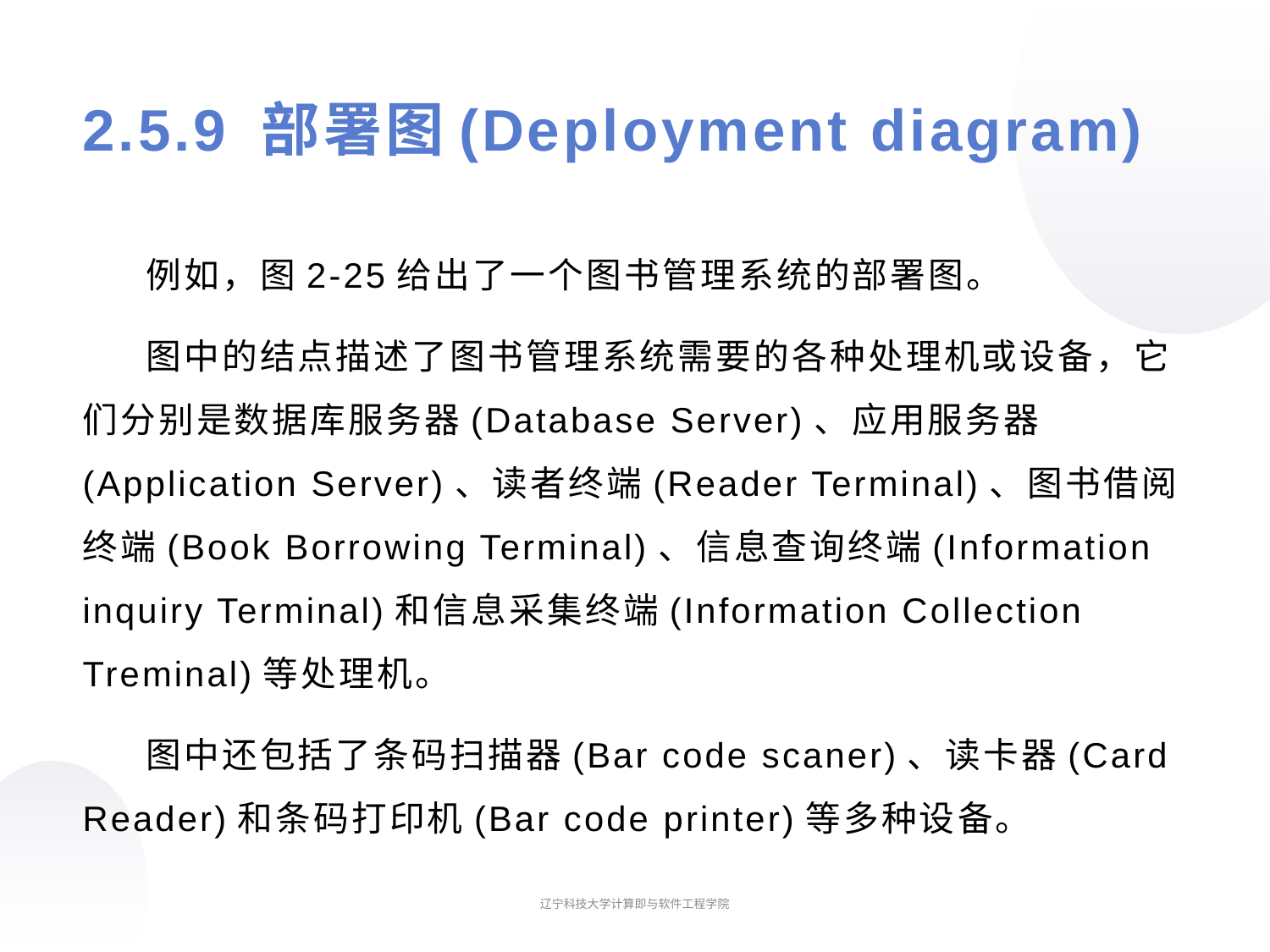

# 2.5.9 部署图(Deployment diagram)
例如，图2-25给出了一个图书管理系统的部署图。
图中的结点描述了图书管理系统需要的各种处理机或设备，它们分别是数据库服务器(Database Server)、应用服务器(Application Server)、读者终端(Reader Terminal)、图书借阅终端(Book Borrowing Terminal)、信息查询终端(Information inquiry Terminal)和信息采集终端(Information Collection Treminal)等处理机。
图中还包括了条码扫描器(Bar code scaner)、读卡器(Card Reader)和条码打印机(Bar code printer)等多种设备。

辽宁科技大学计算即与软件工程学院
95